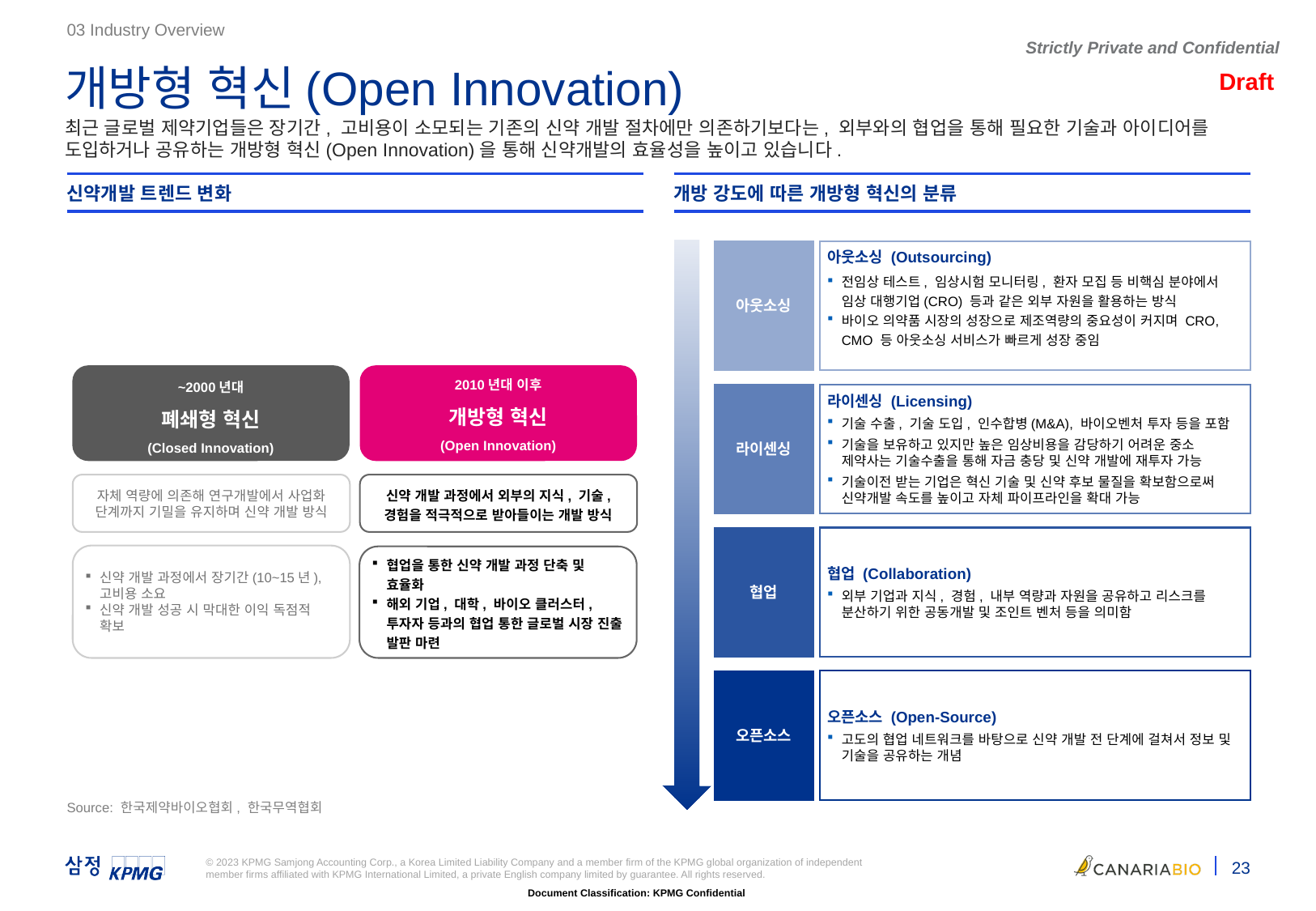

03 Industry Overview

개방형 혁신(Open Innovation)
최근 글로벌 제약기업들은 장기간, 고비용이 소모되는 기존의 신약 개발 절차에만 의존하기보다는, 외부와의 협업을 통해 필요한 기술과 아이디어를 도입하거나 공유하는 개방형 혁신(Open Innovation)을 통해 신약개발의 효율성을 높이고 있습니다.

신약개발 트렌드 변화
개방 강도에 따른 개방형 혁신의 분류

아웃소싱
아웃소싱 (Outsourcing)
전임상 테스트, 임상시험 모니터링, 환자 모집 등 비핵심 분야에서 임상 대행기업(CRO) 등과 같은 외부 자원을 활용하는 방식
바이오 의약품 시장의 성장으로 제조역량의 중요성이 커지며 CRO, CMO 등 아웃소싱 서비스가 빠르게 성장 중임

~2000년대
폐쇄형 혁신
(Closed Innovation)
2010년대 이후
개방형 혁신
(Open Innovation)
라이센싱
라이센싱 (Licensing)
기술 수출, 기술 도입, 인수합병(M&A), 바이오벤처 투자 등을 포함
기술을 보유하고 있지만 높은 임상비용을 감당하기 어려운 중소 제약사는 기술수출을 통해 자금 충당 및 신약 개발에 재투자 가능
기술이전 받는 기업은 혁신 기술 및 신약 후보 물질을 확보함으로써 신약개발 속도를 높이고 자체 파이프라인을 확대 가능
자체 역량에 의존해 연구개발에서 사업화 단계까지 기밀을 유지하며 신약 개발 방식
신약 개발 과정에서 외부의 지식, 기술, 경험을 적극적으로 받아들이는 개발 방식
협업
협업 (Collaboration)
외부 기업과 지식, 경험, 내부 역량과 자원을 공유하고 리스크를 분산하기 위한 공동개발 및 조인트 벤처 등을 의미함
신약 개발 과정에서 장기간(10~15년), 고비용 소요
신약 개발 성공 시 막대한 이익 독점적 확보
협업을 통한 신약 개발 과정 단축 및 효율화
해외 기업, 대학, 바이오 클러스터, 투자자 등과의 협업 통한 글로벌 시장 진출 발판 마련
오픈소스
오픈소스 (Open-Source)
고도의 협업 네트워크를 바탕으로 신약 개발 전 단계에 걸쳐서 정보 및 기술을 공유하는 개념
Source: 한국제약바이오협회, 한국무역협회